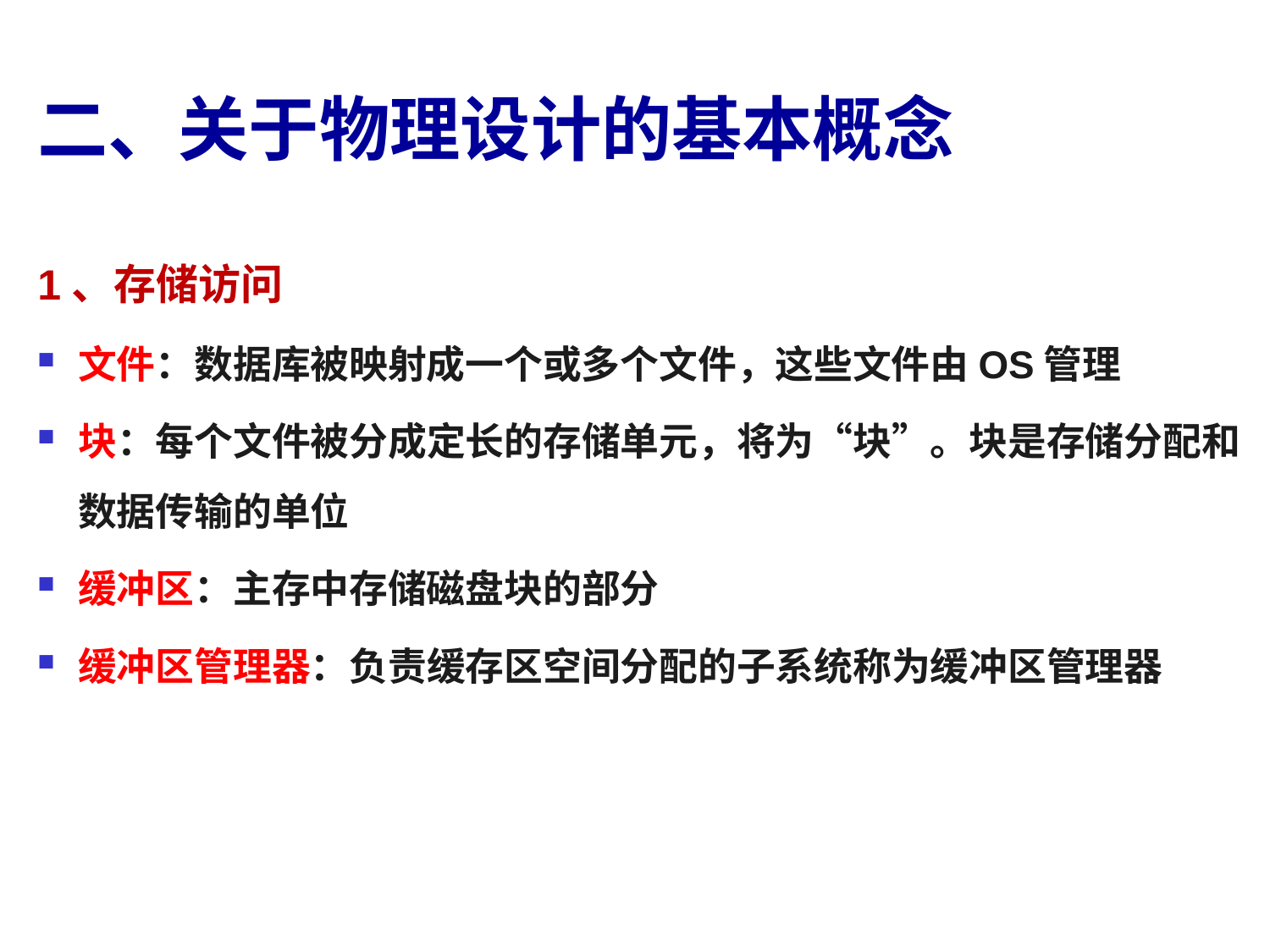

# 二、关于物理设计的基本概念
1、存储访问
文件：数据库被映射成一个或多个文件，这些文件由OS管理
块：每个文件被分成定长的存储单元，将为“块”。块是存储分配和数据传输的单位
缓冲区：主存中存储磁盘块的部分
缓冲区管理器：负责缓存区空间分配的子系统称为缓冲区管理器